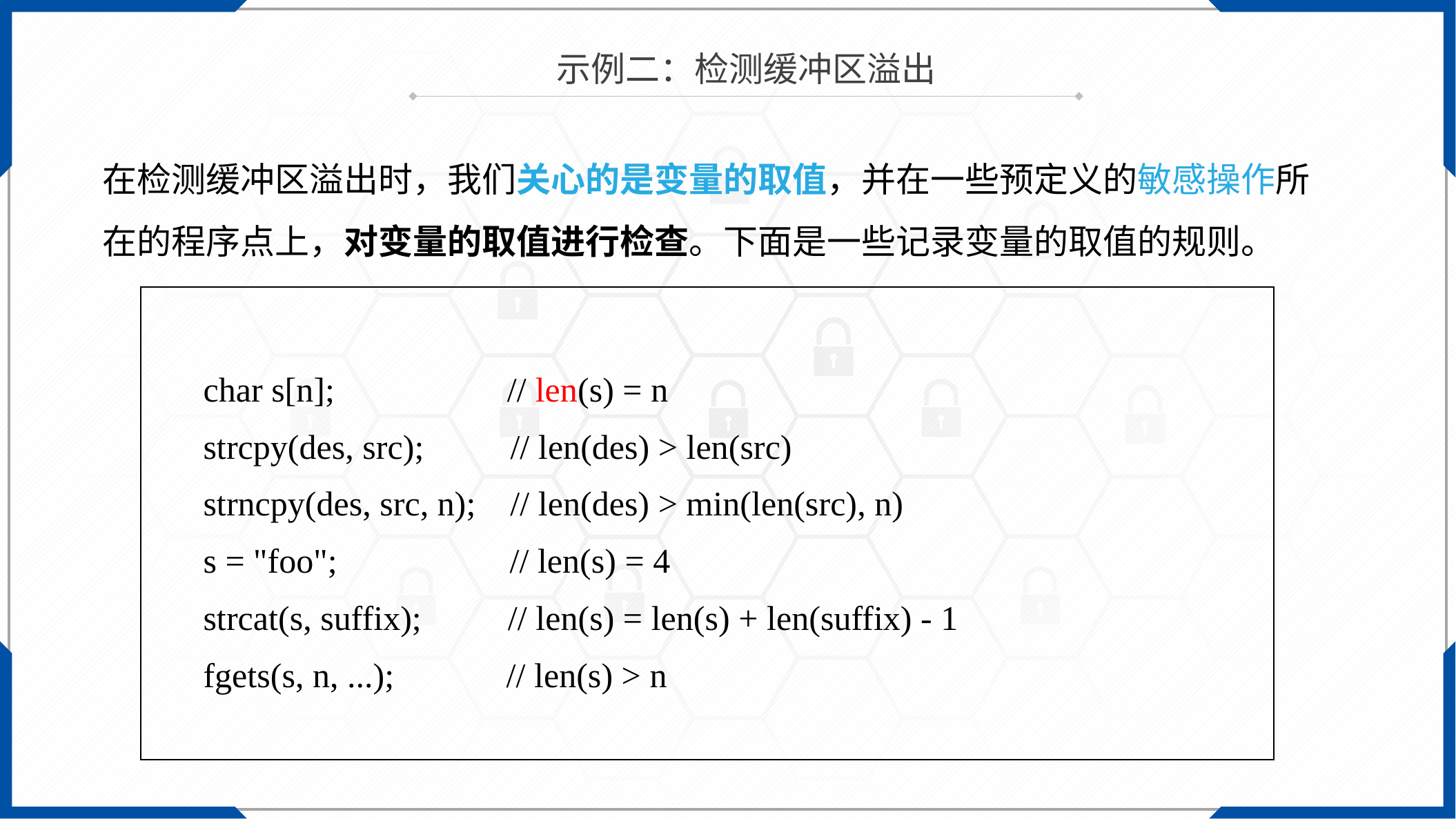

示例二：检测缓冲区溢出
在检测缓冲区溢出时，我们关心的是变量的取值，并在一些预定义的敏感操作所在的程序点上，对变量的取值进行检查。下面是一些记录变量的取值的规则。
| char s[n]; // len(s) = n strcpy(des, src); // len(des) > len(src) strncpy(des, src, n); // len(des) > min(len(src), n) s = "foo"; // len(s) = 4 strcat(s, suffix); // len(s) = len(s) + len(suffix) - 1 fgets(s, n, ...); // len(s) > n |
| --- |